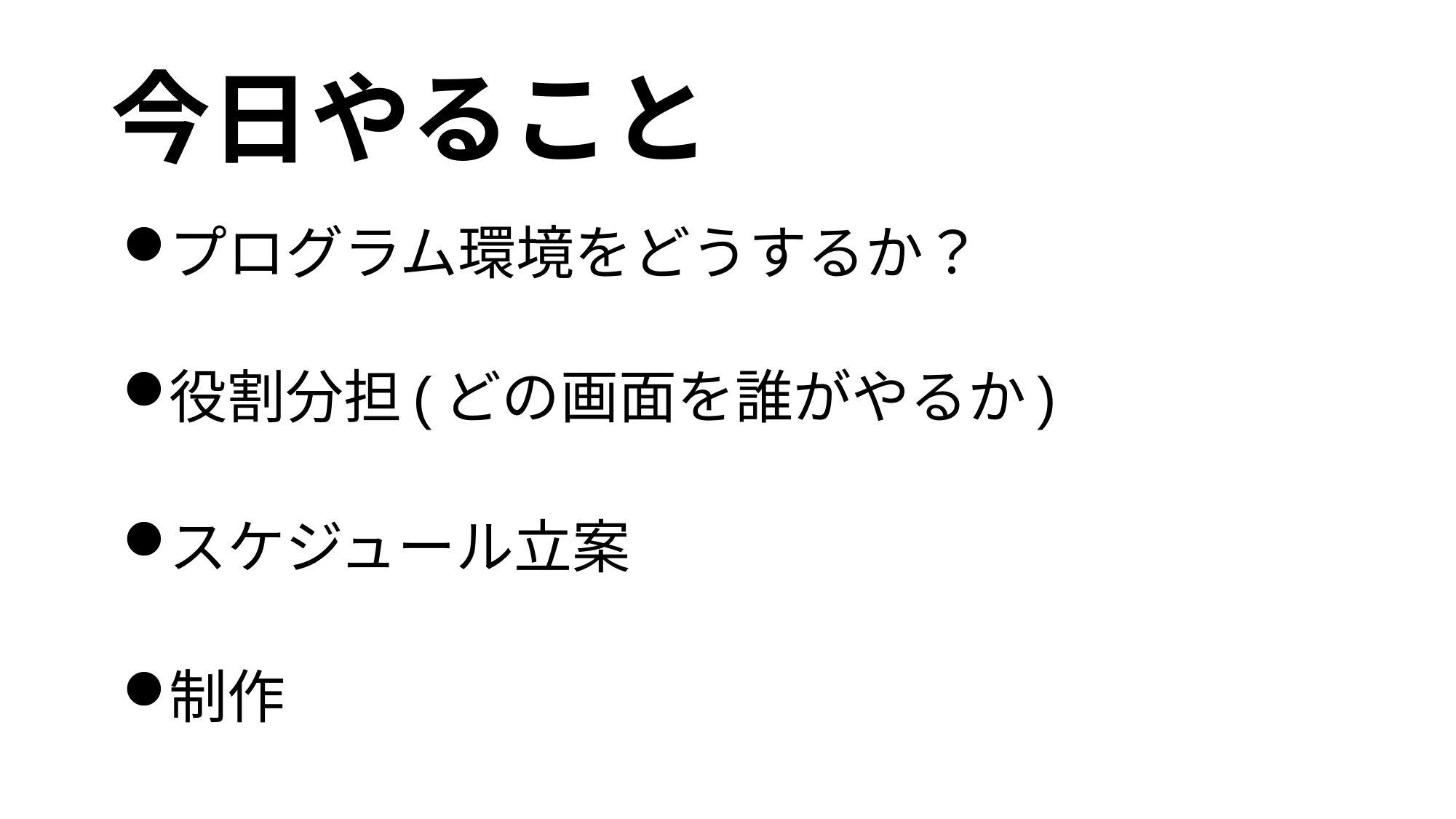

# 今日やること
プログラム環境をどうするか？
役割分担(どの画面を誰がやるか)

スケジュール立案

制作